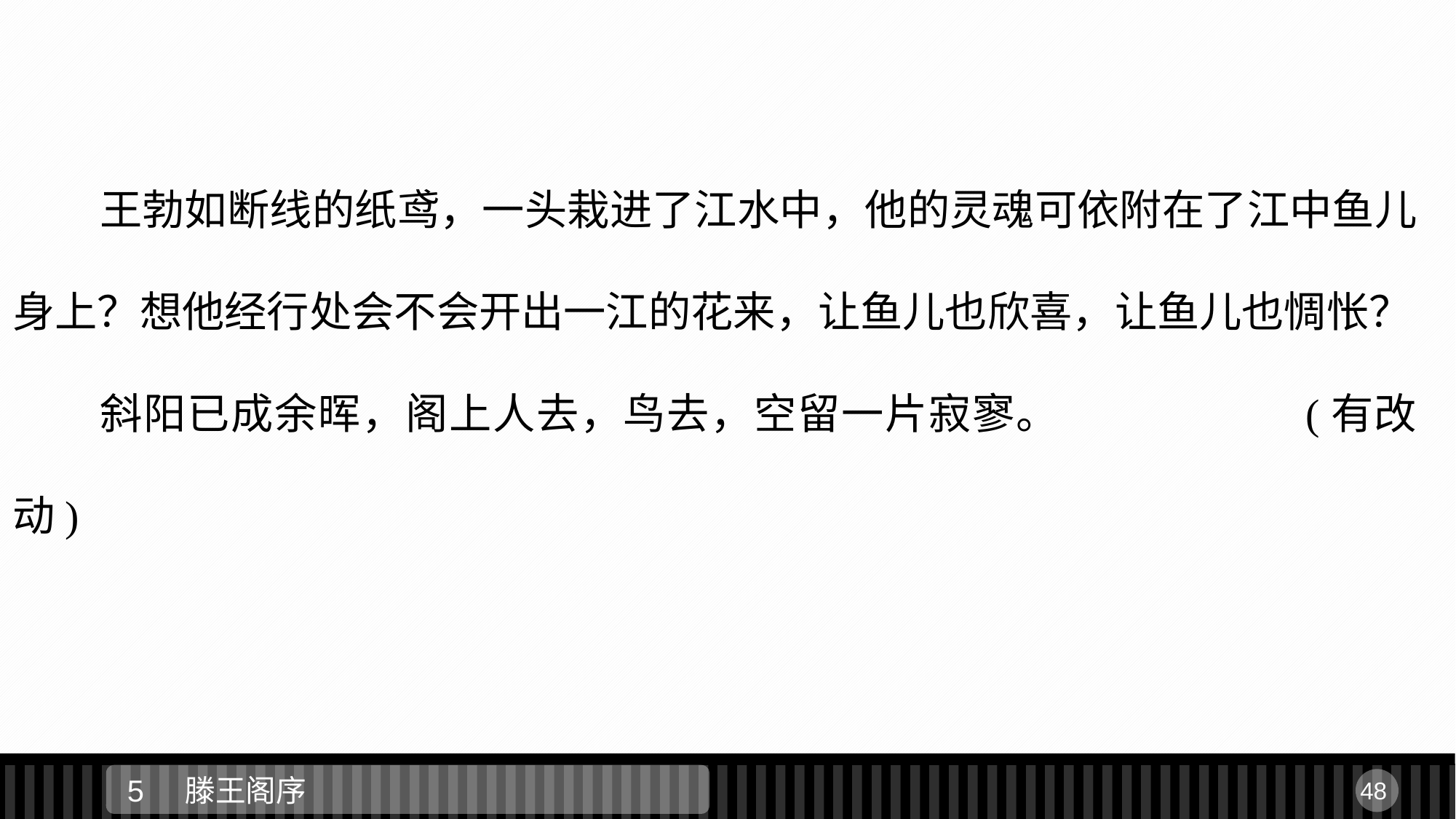

王勃如断线的纸鸢，一头栽进了江水中，他的灵魂可依附在了江中鱼儿身上？想他经行处会不会开出一江的花来，让鱼儿也欣喜，让鱼儿也惆怅？
　　斜阳已成余晖，阁上人去，鸟去，空留一片寂寥。                      (有改动)